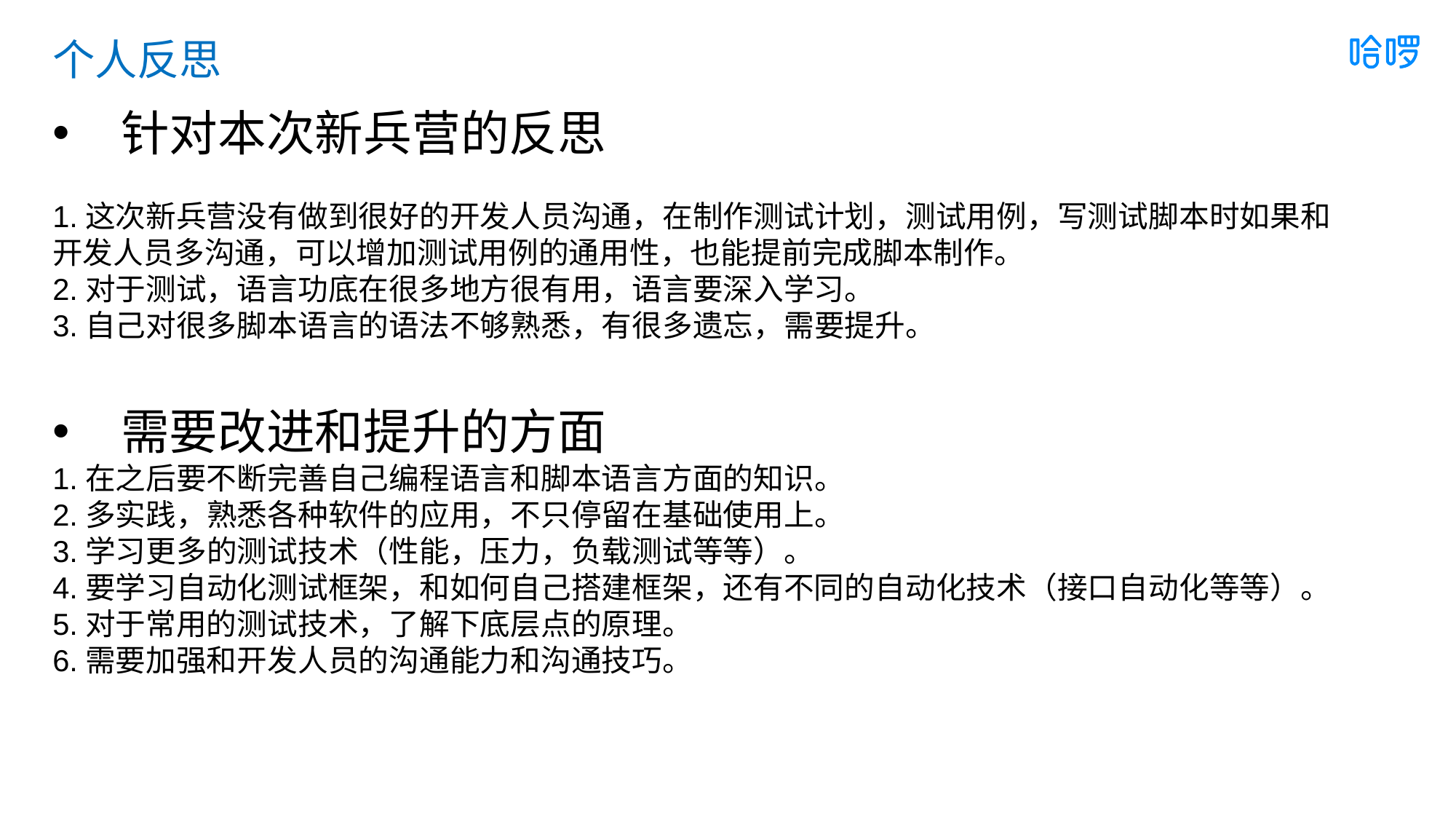

个人反思
针对本次新兵营的反思

1.这次新兵营没有做到很好的开发人员沟通，在制作测试计划，测试用例，写测试脚本时如果和
开发人员多沟通，可以增加测试用例的通用性，也能提前完成脚本制作。
2.对于测试，语言功底在很多地方很有用，语言要深入学习。
3.自己对很多脚本语言的语法不够熟悉，有很多遗忘，需要提升。

需要改进和提升的方面
1.在之后要不断完善自己编程语言和脚本语言方面的知识。
2.多实践，熟悉各种软件的应用，不只停留在基础使用上。
3.学习更多的测试技术（性能，压力，负载测试等等）。
4.要学习自动化测试框架，和如何自己搭建框架，还有不同的自动化技术（接口自动化等等）。
5.对于常用的测试技术，了解下底层点的原理。
6.需要加强和开发人员的沟通能力和沟通技巧。